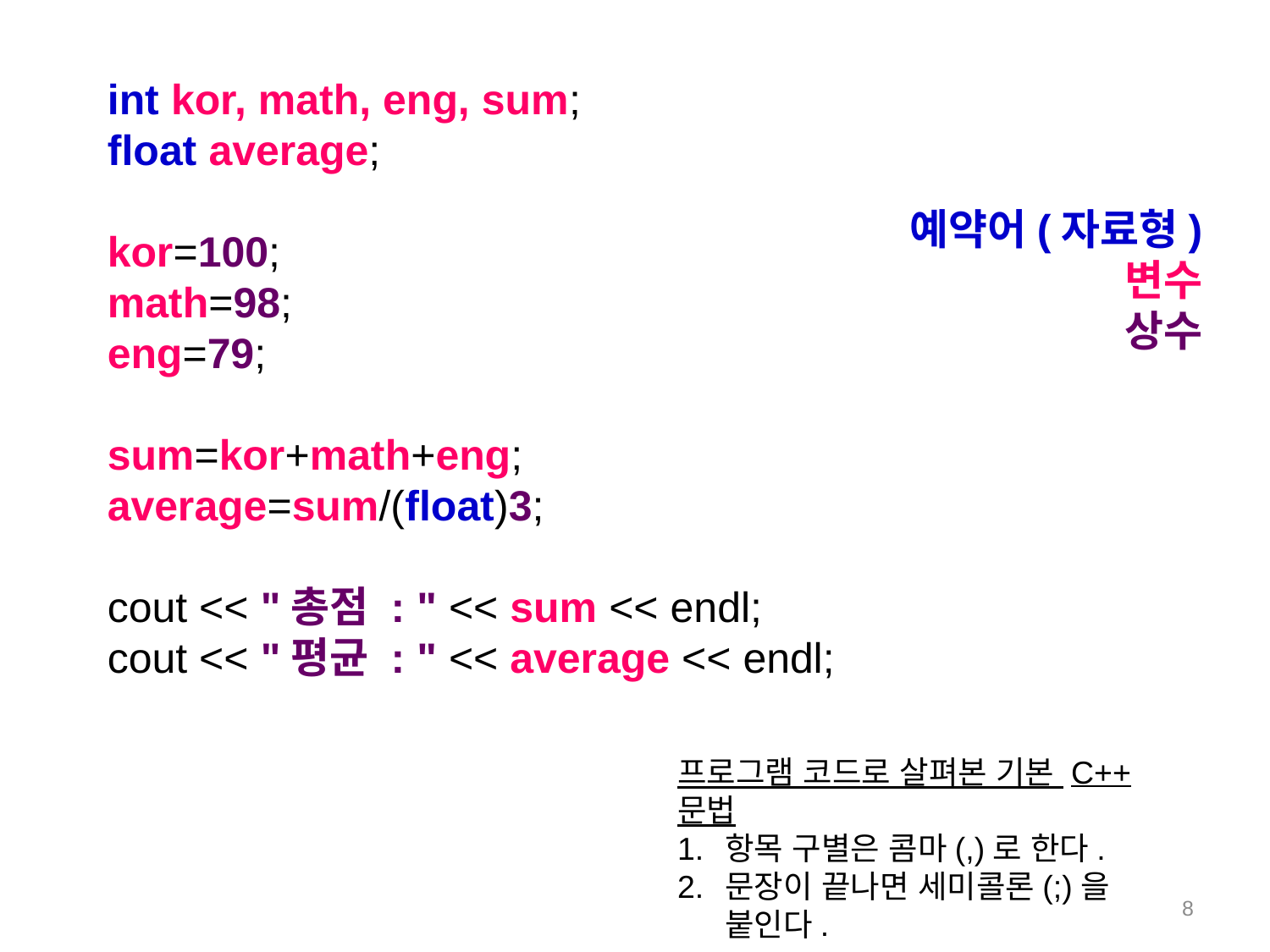

int kor, math, eng, sum;
float average;

kor=100;
math=98;
eng=79;

sum=kor+math+eng;
average=sum/(float)3;

cout << "총점 : " << sum << endl;
cout << "평균 : " << average << endl;

예약어(자료형)
변수
상수
프로그램 코드로 살펴본 기본 C++ 문법
항목 구별은 콤마(,)로 한다.
문장이 끝나면 세미콜론(;)을 붙인다.
8